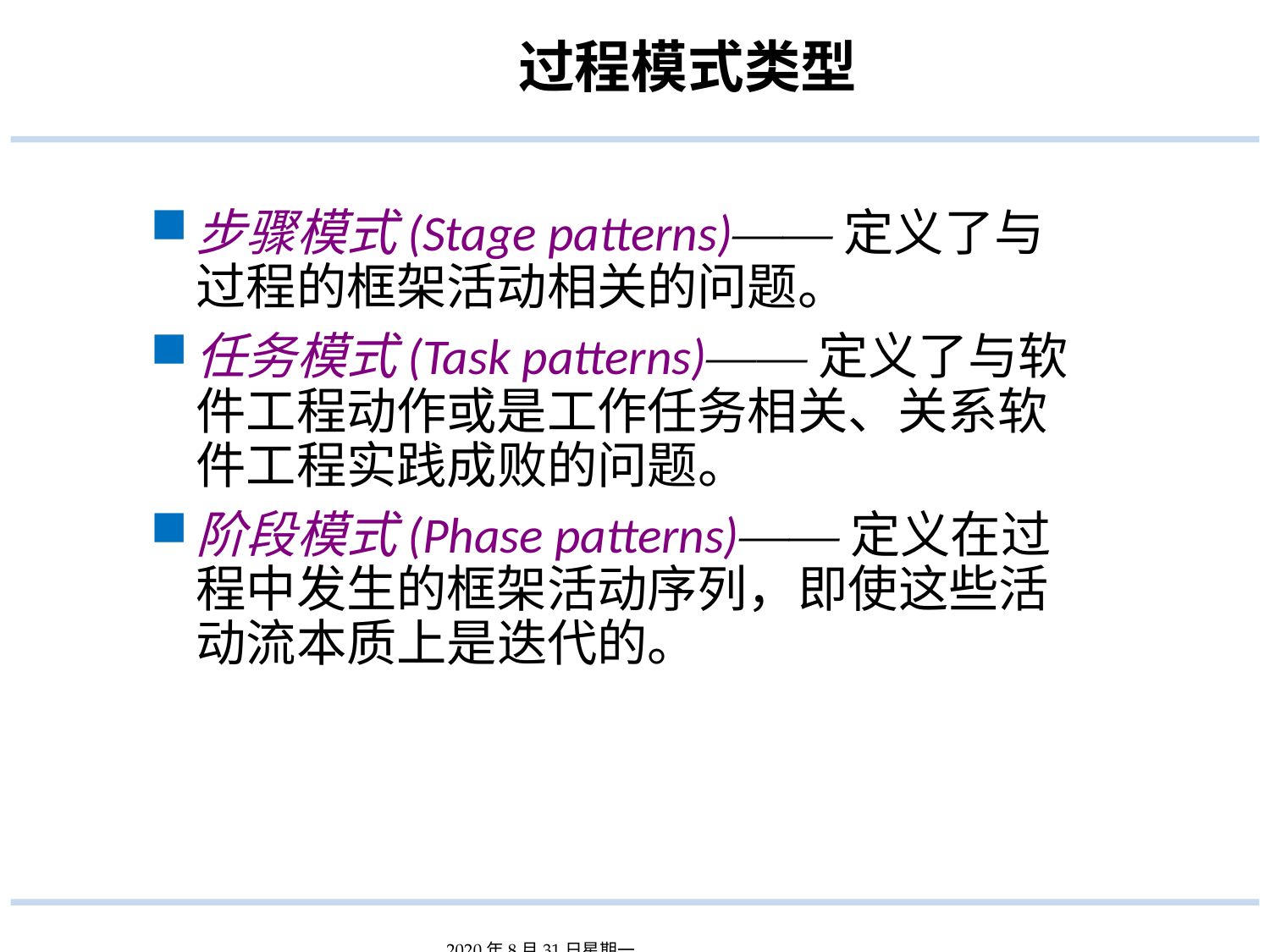

# 过程模式类型
步骤模式(Stage patterns)——定义了与过程的框架活动相关的问题。
任务模式(Task patterns)——定义了与软件工程动作或是工作任务相关、关系软件工程实践成败的问题。
阶段模式(Phase patterns)——定义在过程中发生的框架活动序列，即使这些活动流本质上是迭代的。

2020年8月31日星期一
13